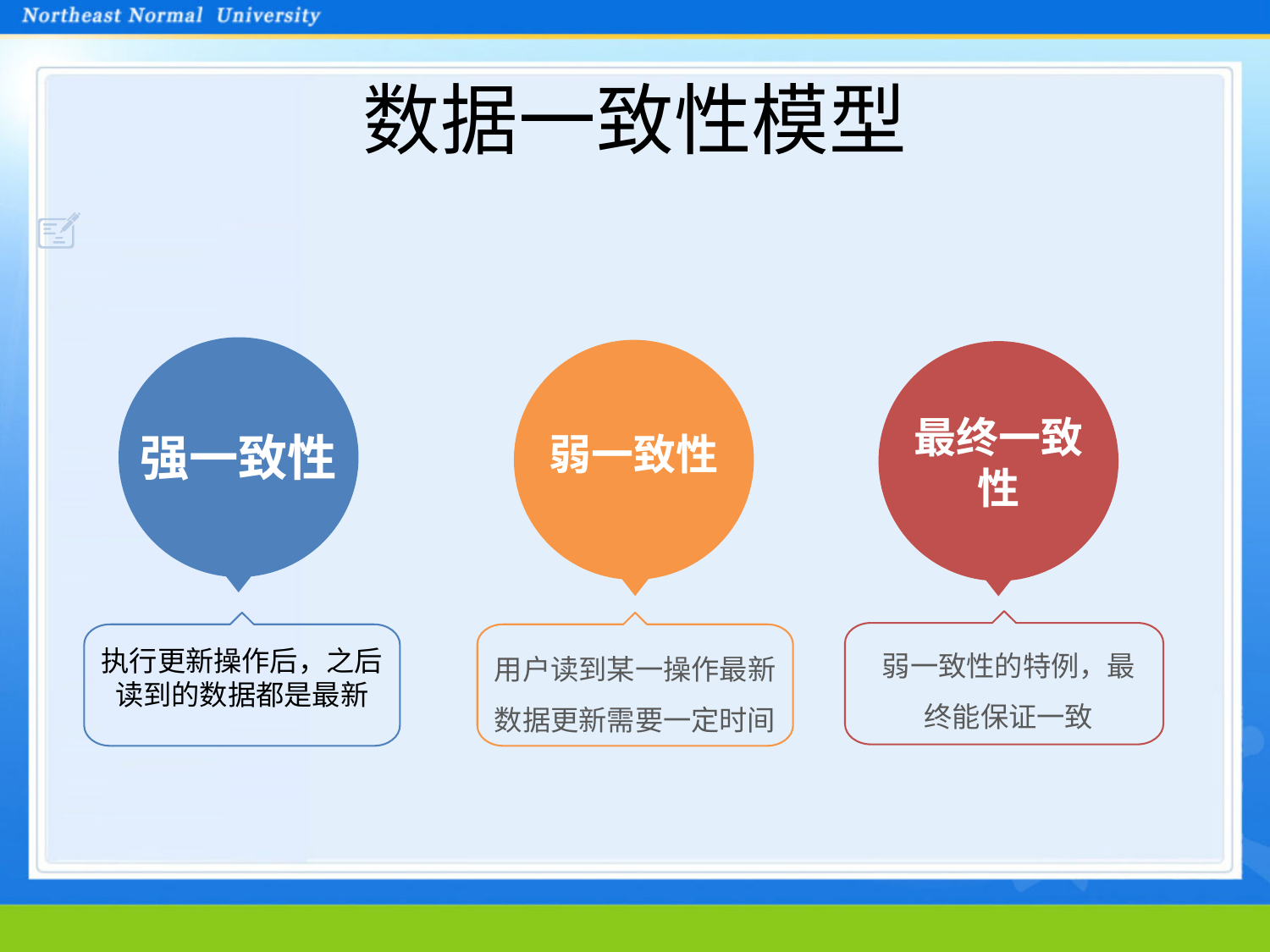

# 数据一致性模型

强一致性

弱一致性

最终一致性

执行更新操作后，之后读到的数据都是最新

弱一致性的特例，最终能保证一致
用户读到某一操作最新数据更新需要一定时间